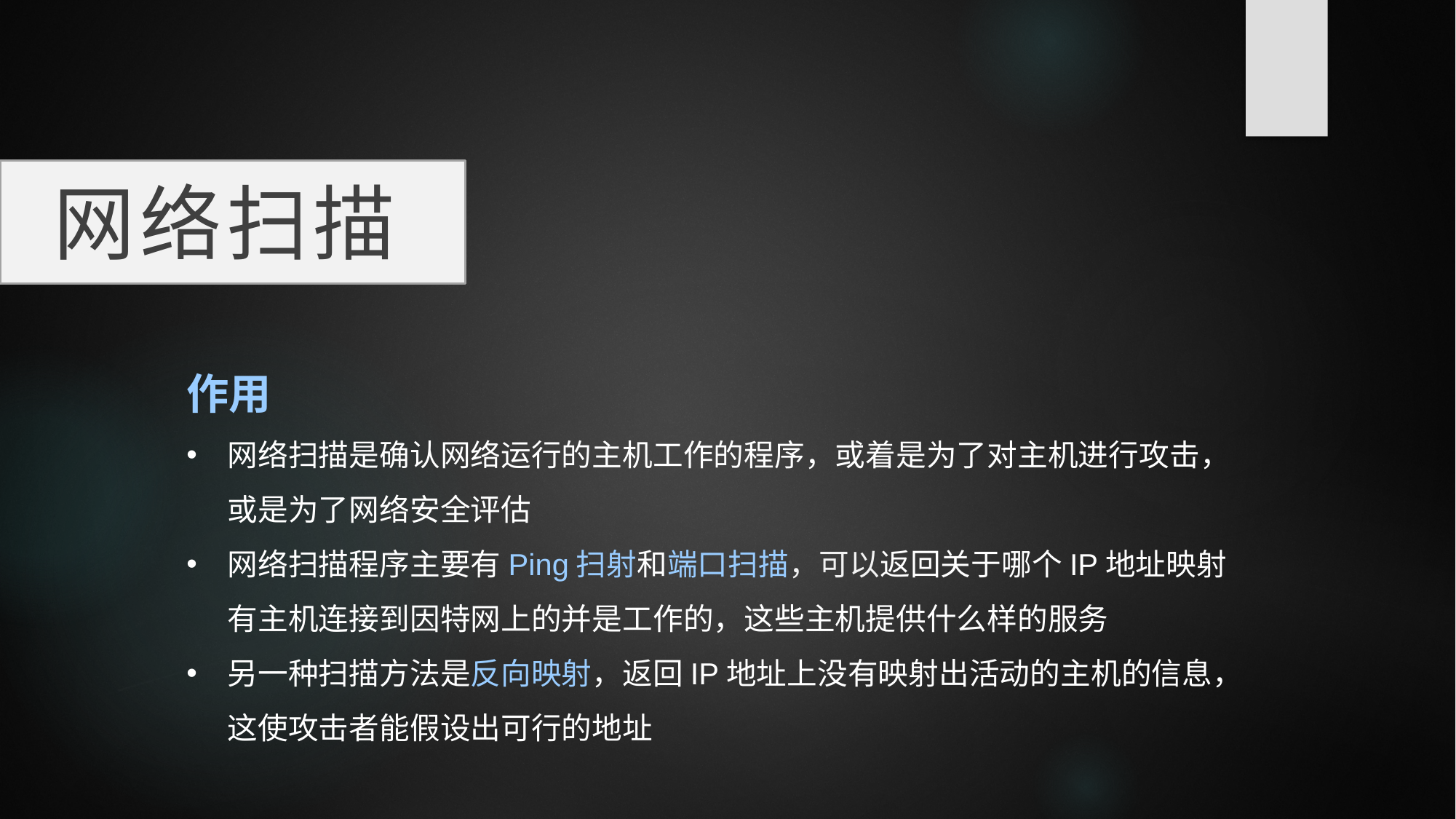

网络扫描
作用
网络扫描是确认网络运行的主机工作的程序，或着是为了对主机进行攻击，或是为了网络安全评估
网络扫描程序主要有Ping扫射和端口扫描，可以返回关于哪个IP地址映射有主机连接到因特网上的并是工作的，这些主机提供什么样的服务
另一种扫描方法是反向映射，返回IP地址上没有映射出活动的主机的信息，这使攻击者能假设出可行的地址